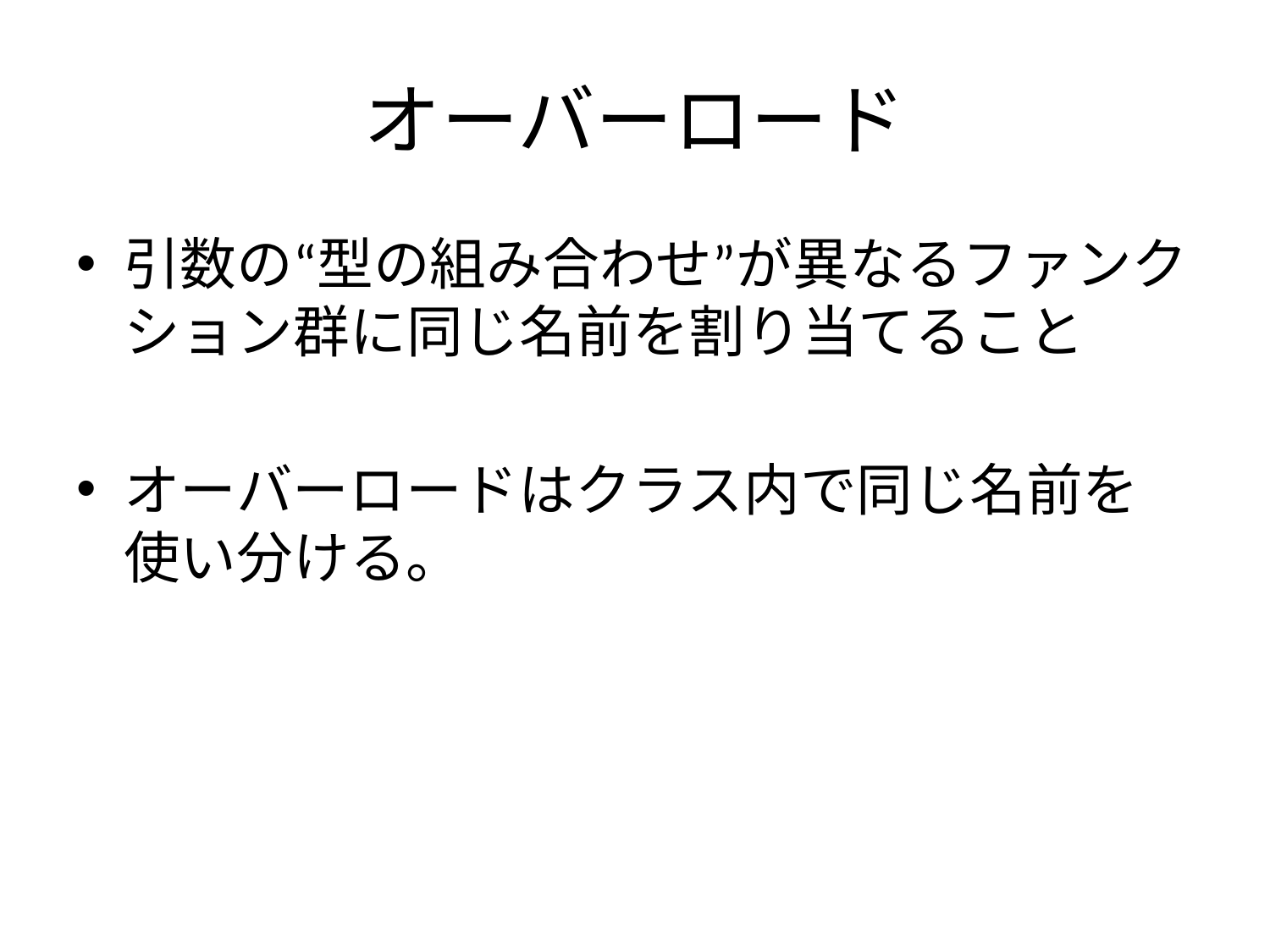

# オーバーロード
引数の“型の組み合わせ”が異なるファンクション群に同じ名前を割り当てること

オーバーロードはクラス内で同じ名前を使い分ける。